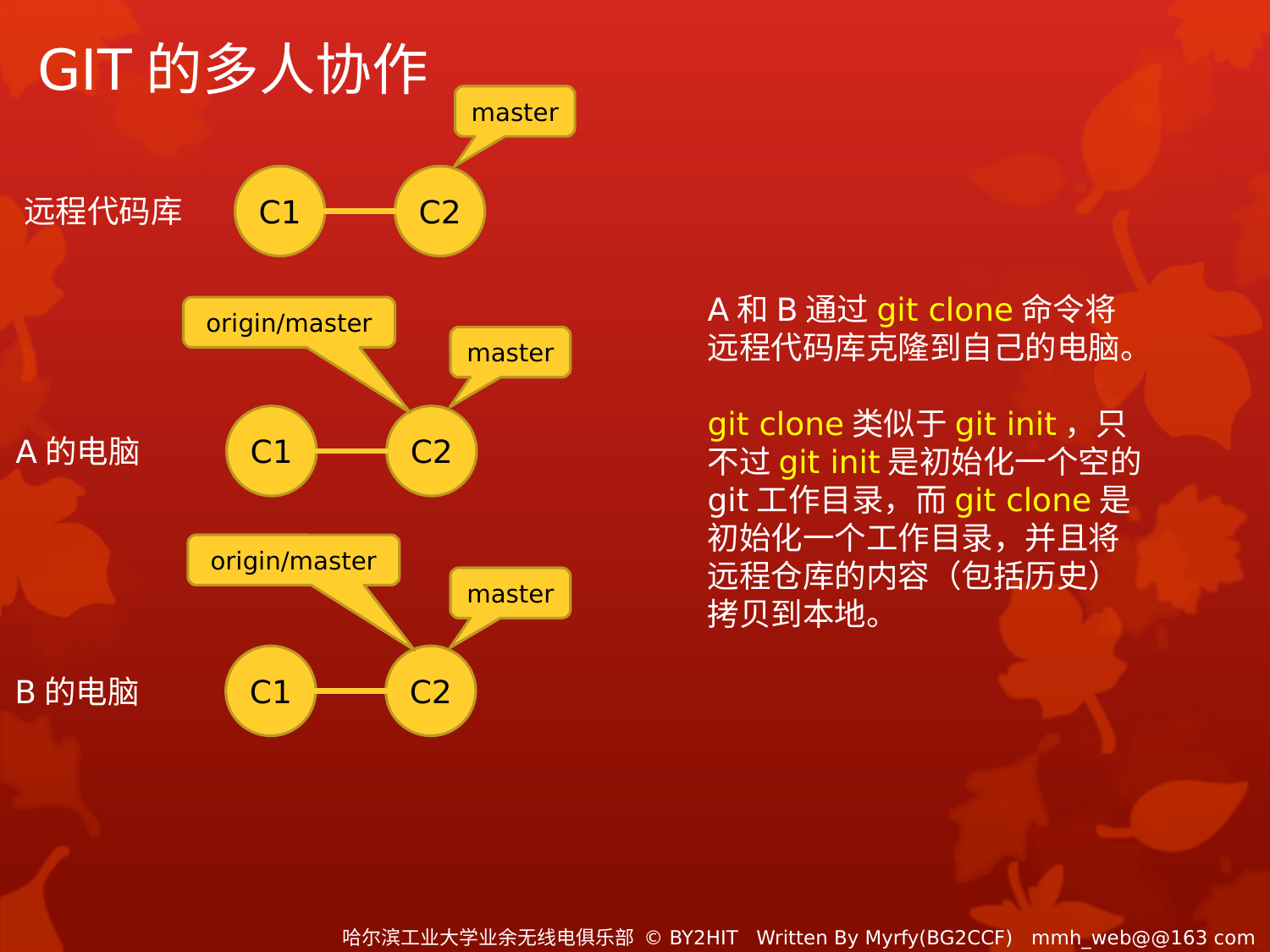

# GIT的多人协作
master
C1
C2
远程代码库
A和B通过git clone命令将远程代码库克隆到自己的电脑。

git clone类似于git init，只不过git init是初始化一个空的git工作目录，而git clone是初始化一个工作目录，并且将远程仓库的内容（包括历史）拷贝到本地。
origin/master
master
C1
C2
A的电脑
origin/master
master
C1
C2
B的电脑